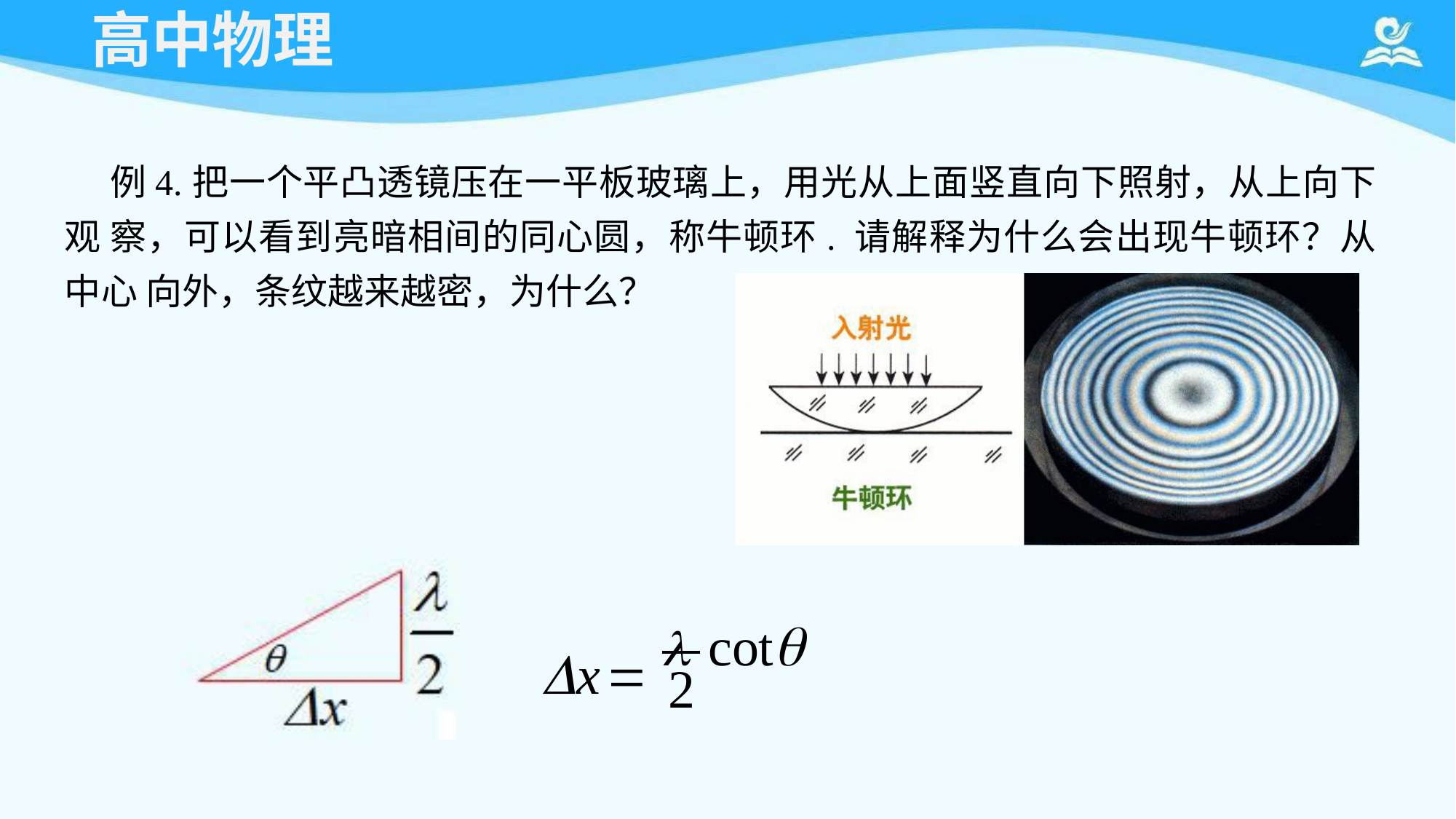

# 高中物理
例4.把一个平凸透镜压在一平板玻璃上，用光从上面竖直向下照射，从上向下观 察，可以看到亮暗相间的同心圆，称牛顿环. 请解释为什么会出现牛顿环？从中心 向外，条纹越来越密，为什么？

Δx = λ
cotθ

2